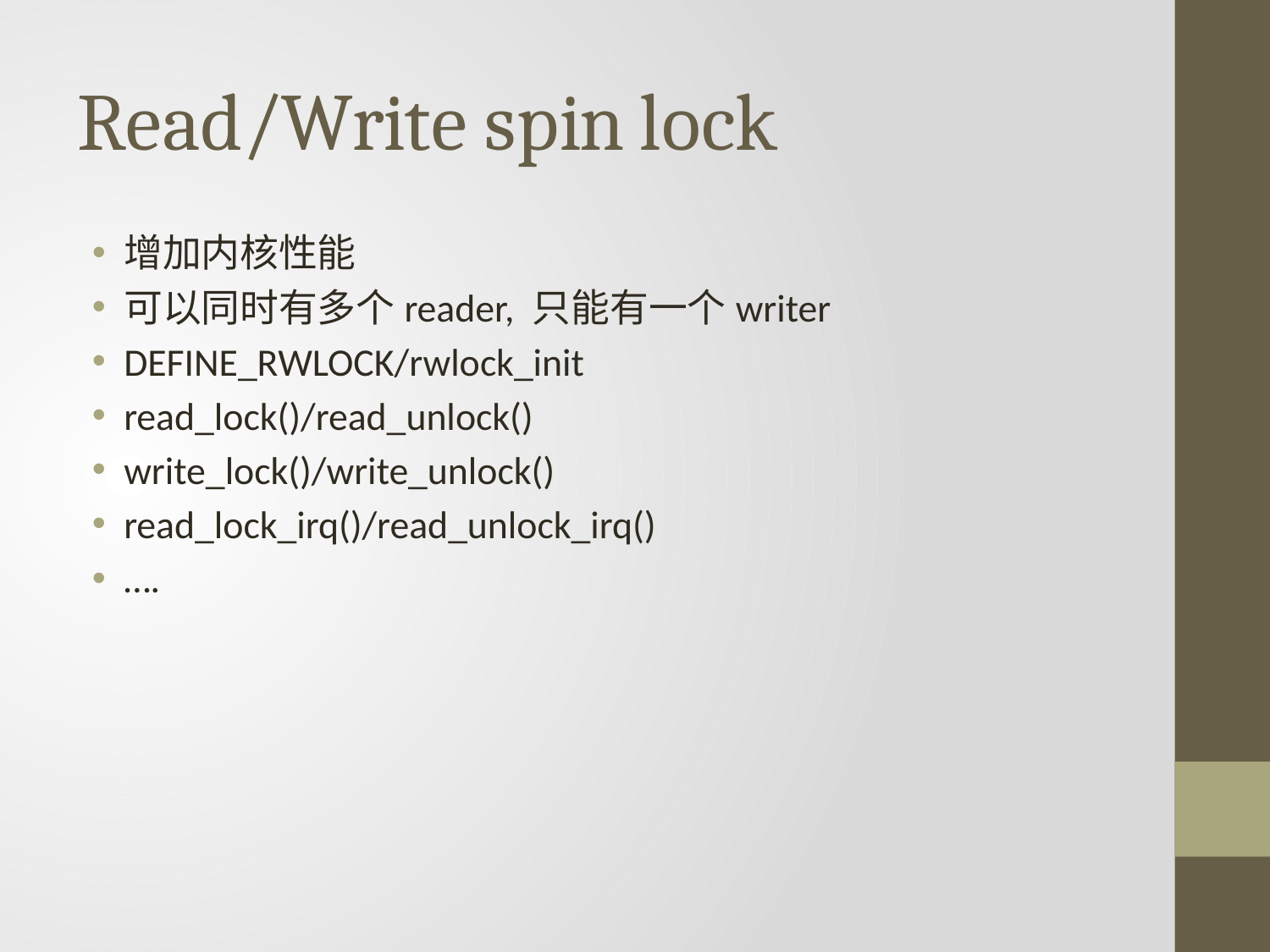

# Read/Write spin lock
增加内核性能
可以同时有多个reader, 只能有一个writer
DEFINE_RWLOCK/rwlock_init
read_lock()/read_unlock()
write_lock()/write_unlock()
read_lock_irq()/read_unlock_irq()
….